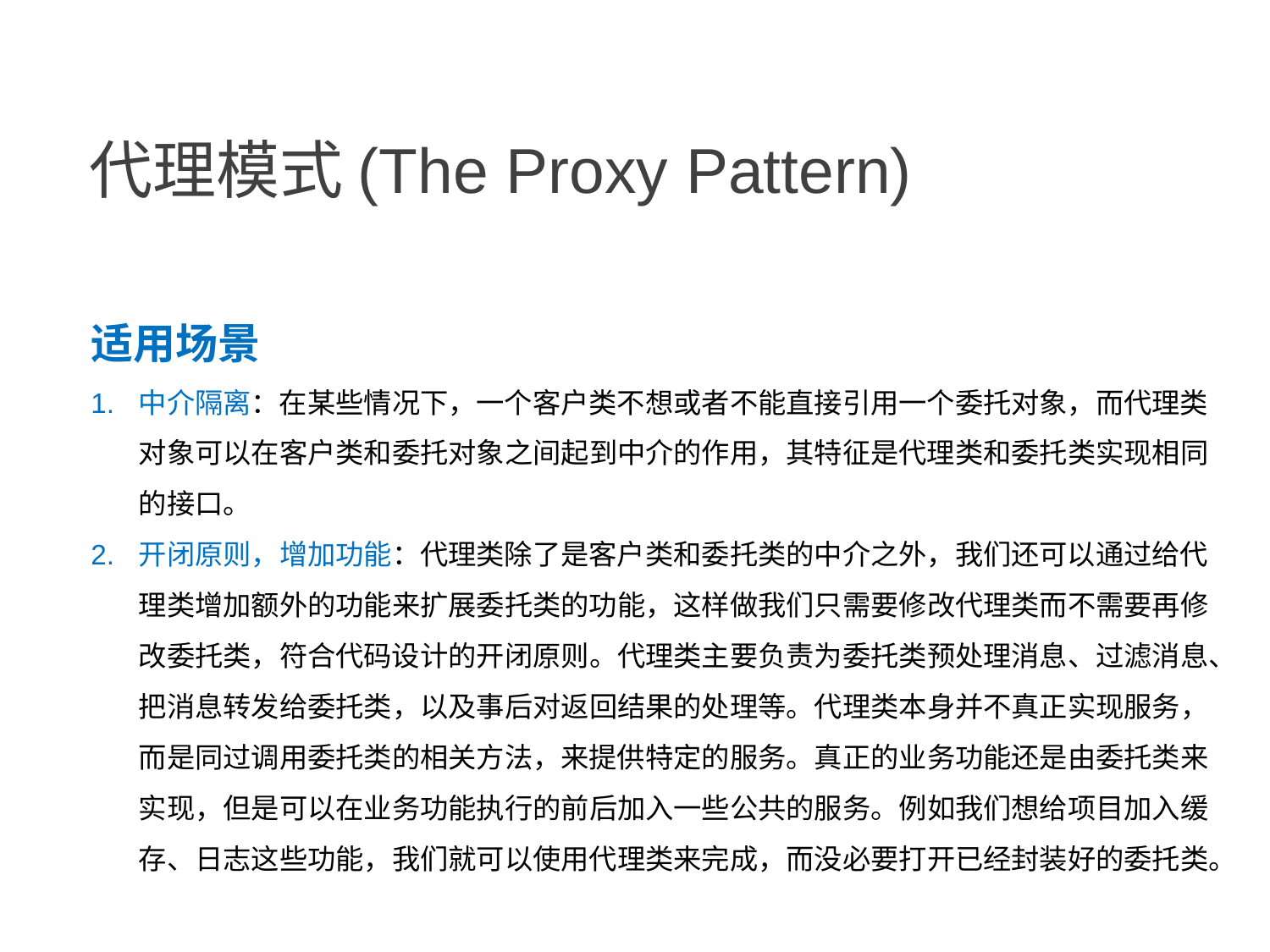

代理模式(The Proxy Pattern)
适用场景
中介隔离：在某些情况下，一个客户类不想或者不能直接引用一个委托对象，而代理类对象可以在客户类和委托对象之间起到中介的作用，其特征是代理类和委托类实现相同的接口。
开闭原则，增加功能：代理类除了是客户类和委托类的中介之外，我们还可以通过给代理类增加额外的功能来扩展委托类的功能，这样做我们只需要修改代理类而不需要再修改委托类，符合代码设计的开闭原则。代理类主要负责为委托类预处理消息、过滤消息、把消息转发给委托类，以及事后对返回结果的处理等。代理类本身并不真正实现服务，而是同过调用委托类的相关方法，来提供特定的服务。真正的业务功能还是由委托类来实现，但是可以在业务功能执行的前后加入一些公共的服务。例如我们想给项目加入缓存、日志这些功能，我们就可以使用代理类来完成，而没必要打开已经封装好的委托类。